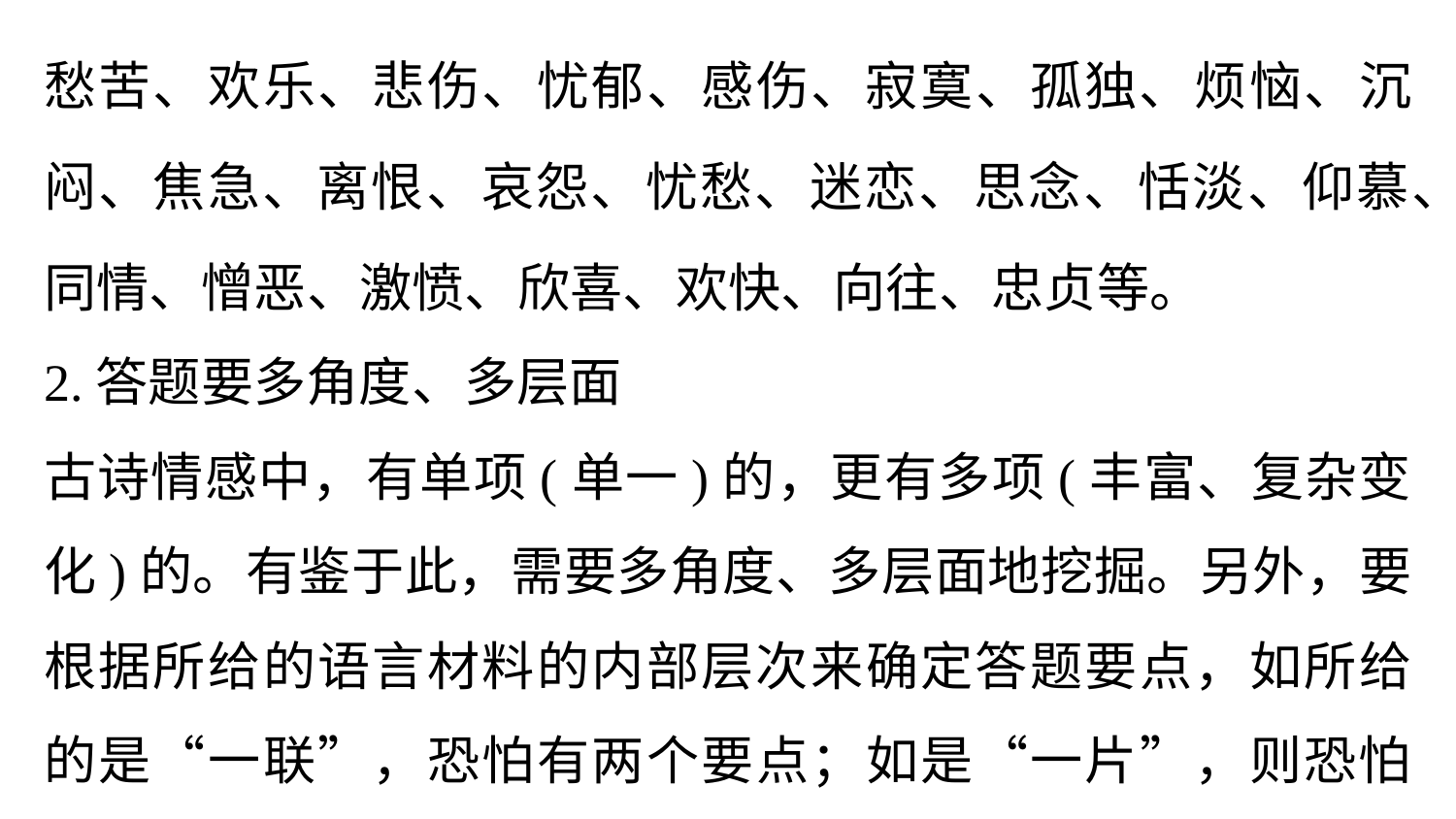

愁苦、欢乐、悲伤、忧郁、感伤、寂寞、孤独、烦恼、沉闷、焦急、离恨、哀怨、忧愁、迷恋、思念、恬淡、仰慕、同情、憎恶、激愤、欣喜、欢快、向往、忠贞等。
2.答题要多角度、多层面
古诗情感中，有单项(单一)的，更有多项(丰富、复杂变化)的。有鉴于此，需要多角度、多层面地挖掘。另外，要根据所给的语言材料的内部层次来确定答题要点，如所给的是“一联”，恐怕有两个要点；如是“一片”，则恐怕更多。